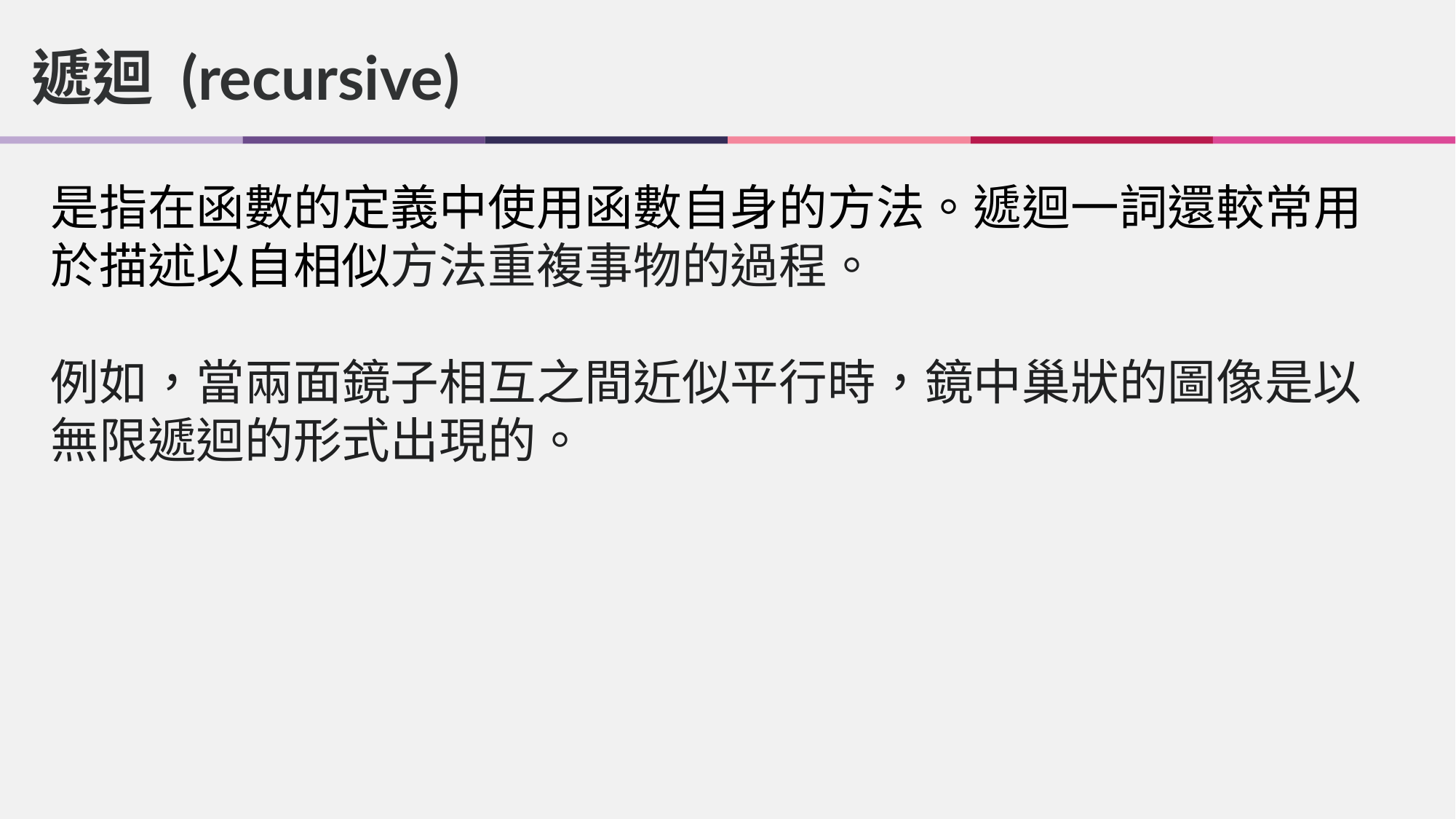

遞迴 (recursive)
是指在函數的定義中使用函數自身的方法。遞迴一詞還較常用於描述以自相似方法重複事物的過程。

例如，當兩面鏡子相互之間近似平行時，鏡中巢狀的圖像是以無限遞迴的形式出現的。